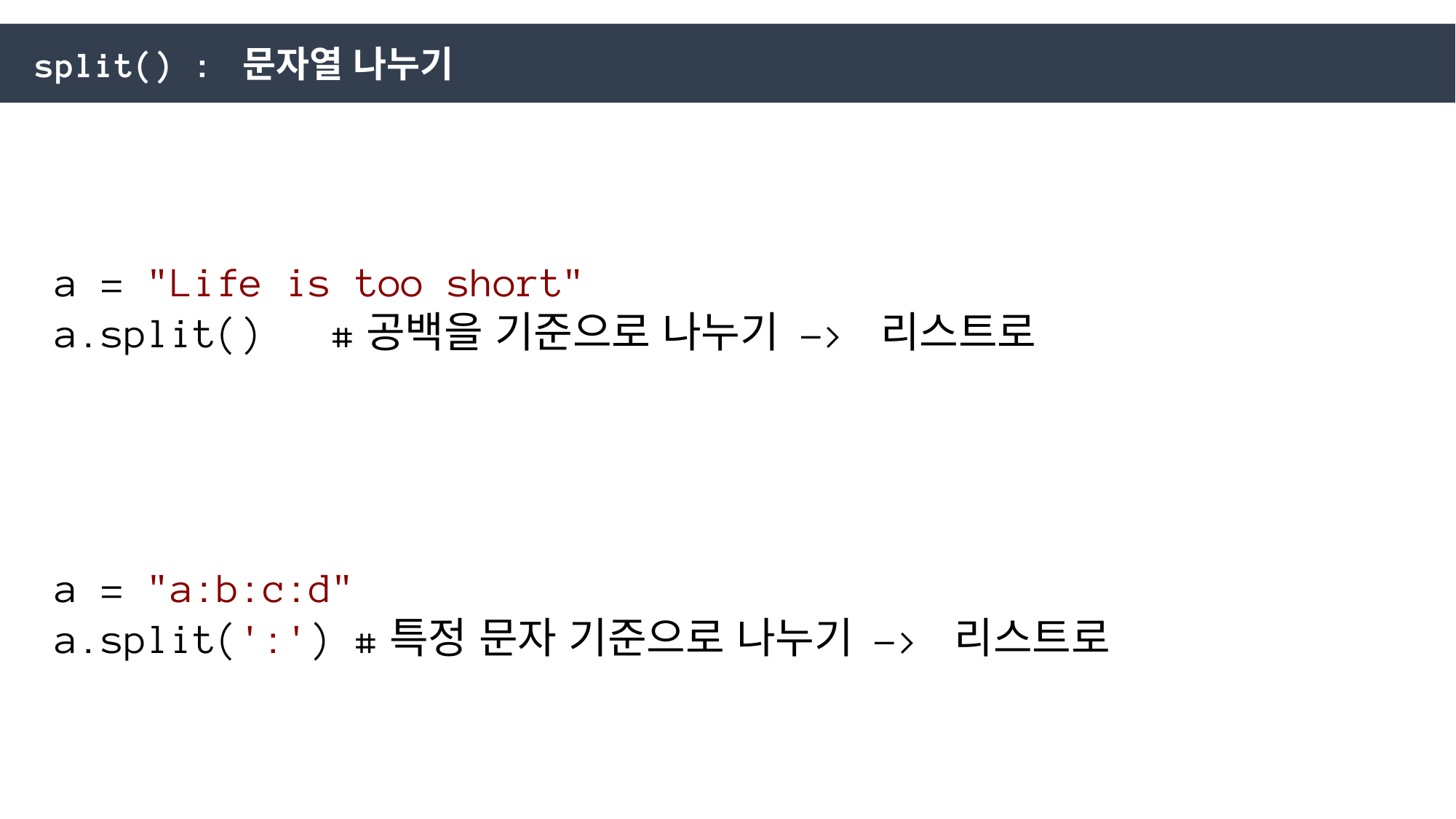

split() : 문자열 나누기
a = "Life is too short"
a.split()   #공백을 기준으로 나누기 -> 리스트로

a = "a:b:c:d"
a.split(':') #특정 문자 기준으로 나누기 -> 리스트로